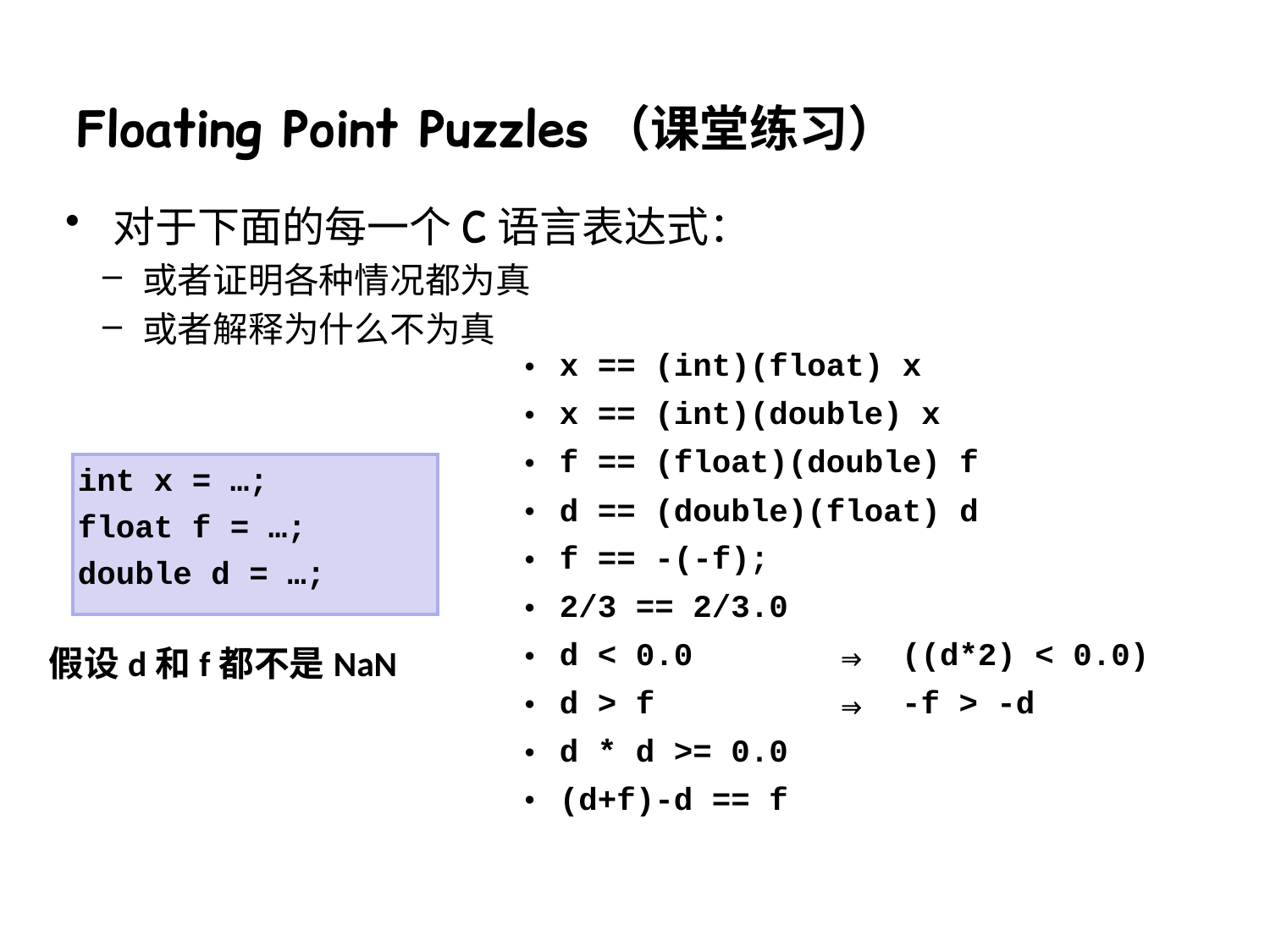

# Floating Point Puzzles（课堂练习）
对于下面的每一个C语言表达式：
或者证明各种情况都为真
或者解释为什么不为真
x == (int)(float) x
x == (int)(double) x
f == (float)(double) f
d == (double)(float) d
f == -(-f);
2/3 == 2/3.0
d < 0.0	 ⇒ 	((d*2) < 0.0)
d > f	 ⇒ 	-f > -d
d * d >= 0.0
(d+f)-d == f
int x = …;
float f = …;
double d = …;
假设d和f都不是NaN